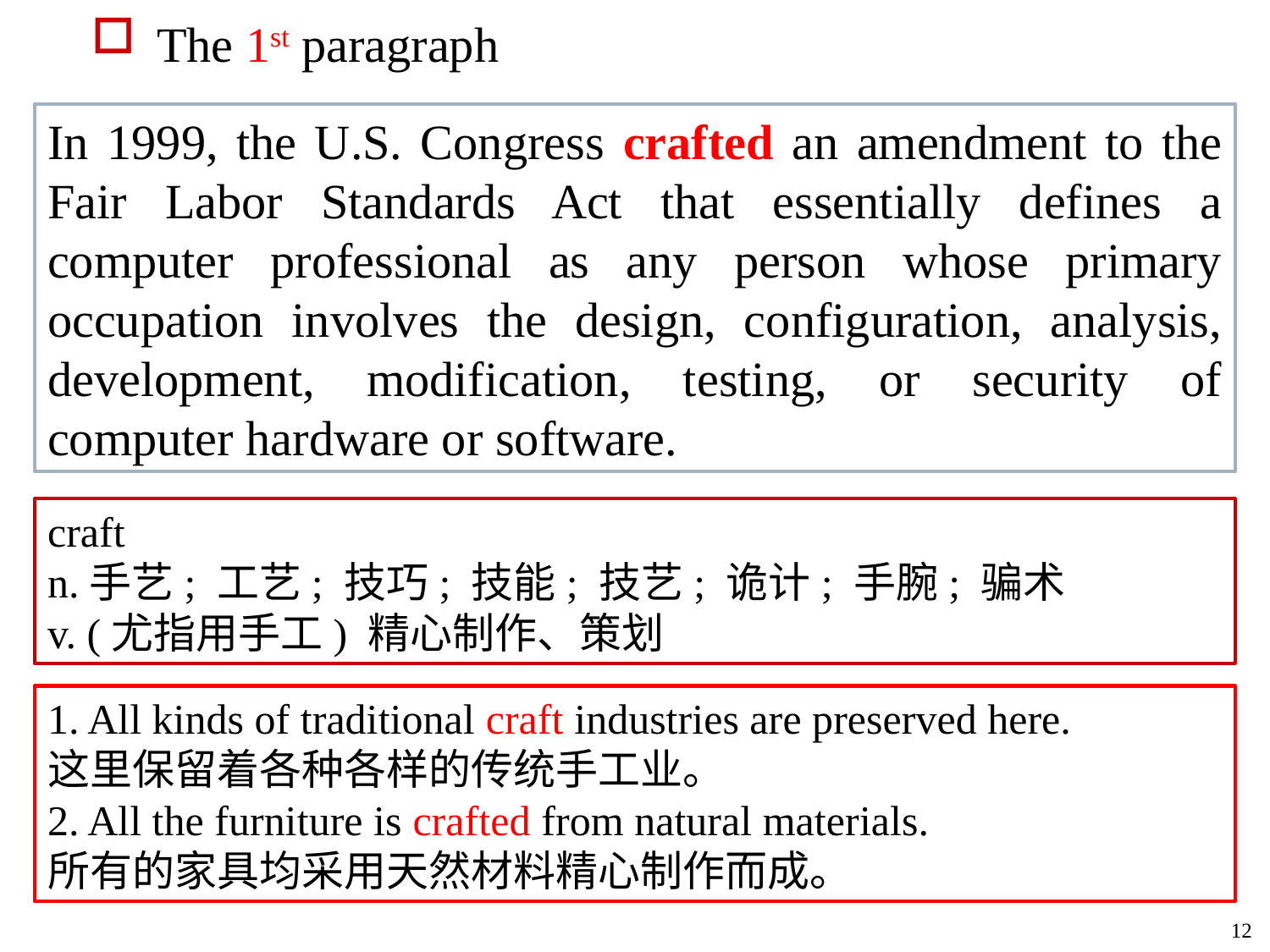

The 1st paragraph
In 1999, the U.S. Congress crafted an amendment to the Fair Labor Standards Act that essentially defines a computer professional as any person whose primary occupation involves the design, configuration, analysis, development, modification, testing, or security of computer hardware or software.
craft
n.手艺; 工艺; 技巧; 技能; 技艺; 诡计; 手腕; 骗术
v. (尤指用手工) 精心制作、策划
1. All kinds of traditional craft industries are preserved here.
这里保留着各种各样的传统手工业。
2. All the furniture is crafted from natural materials.
所有的家具均采用天然材料精心制作而成。
12